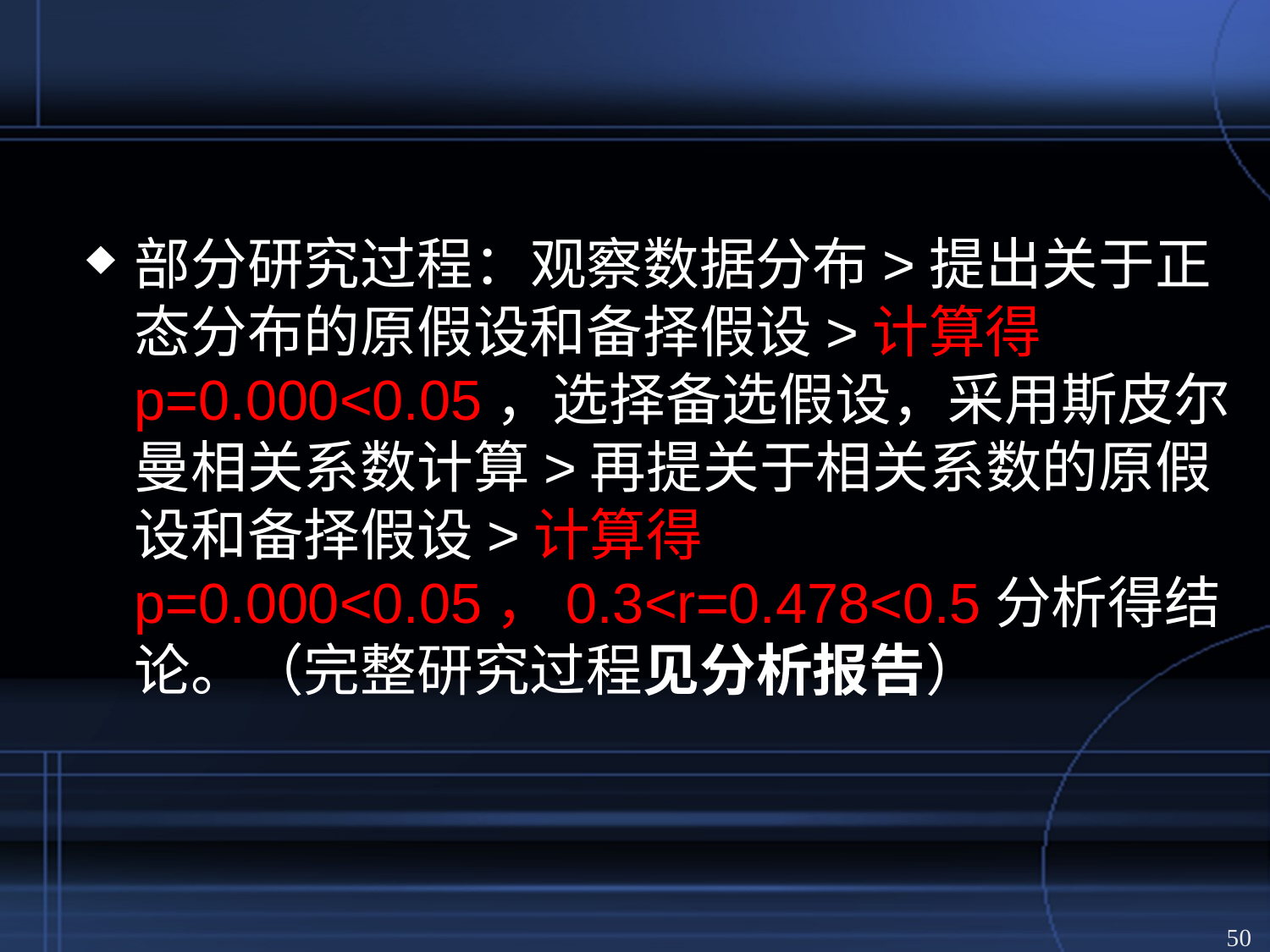

#
部分研究过程：观察数据分布>提出关于正态分布的原假设和备择假设>计算得p=0.000<0.05，选择备选假设，采用斯皮尔曼相关系数计算>再提关于相关系数的原假设和备择假设>计算得p=0.000<0.05，0.3<r=0.478<0.5分析得结论。（完整研究过程见分析报告）
50